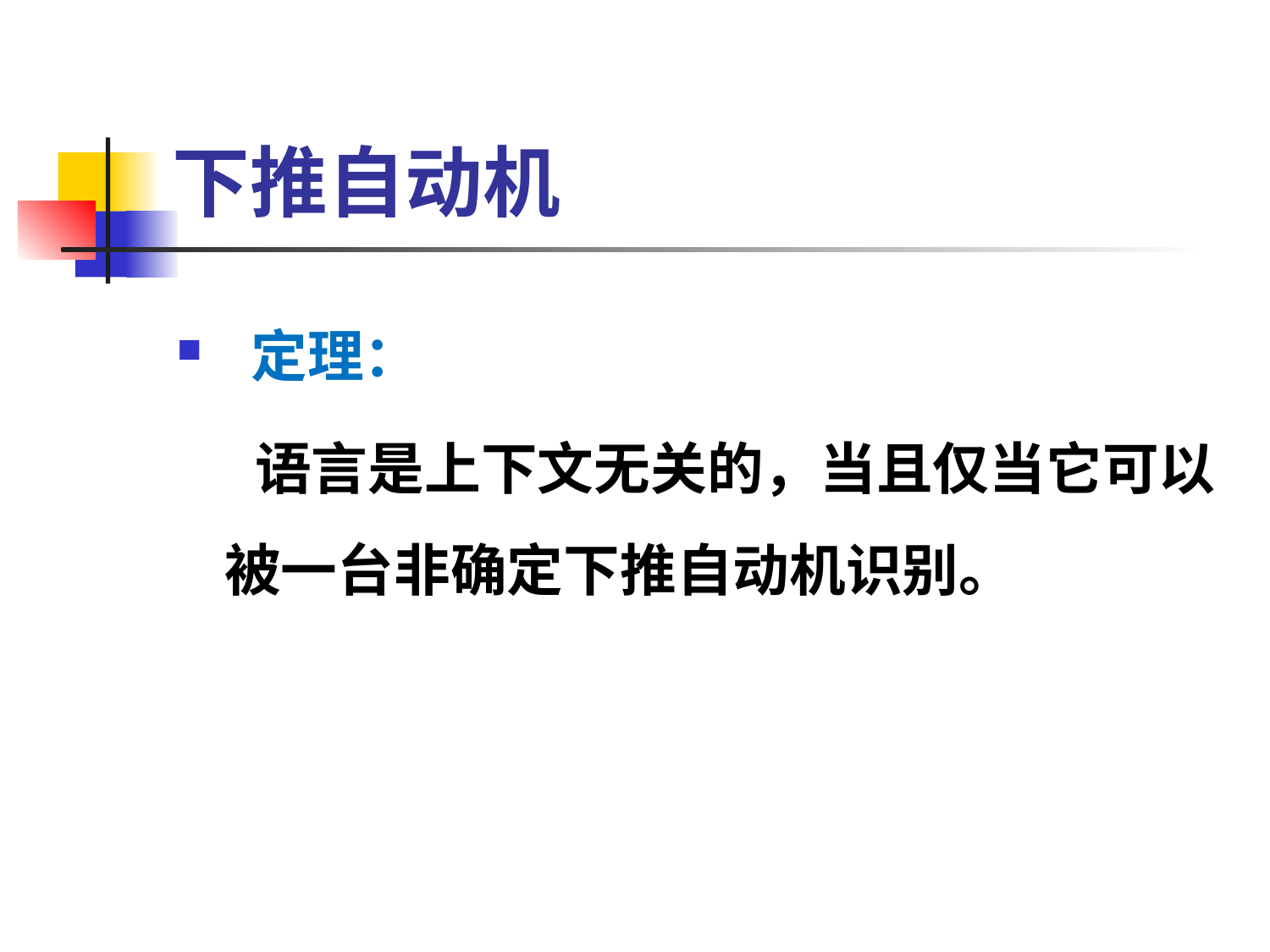

# 下推自动机
 定理：
     语言是上下文无关的，当且仅当它可以  被一台非确定下推自动机识别。